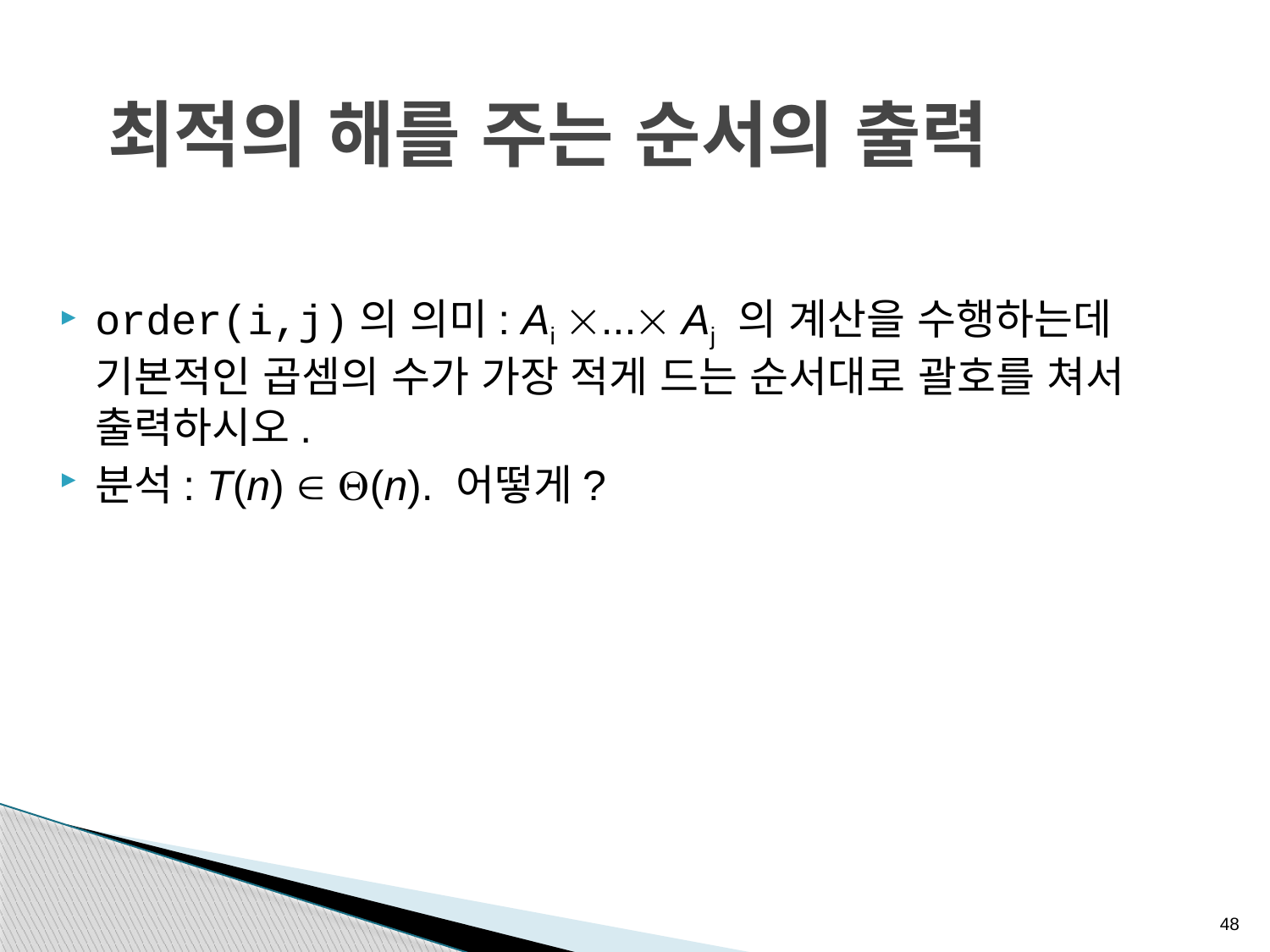

# 최적의 해를 주는 순서의 출력
order(i,j)의 의미: Ai ×...× Aj 의 계산을 수행하는데 기본적인 곱셈의 수가 가장 적게 드는 순서대로 괄호를 쳐서 출력하시오.
분석: T(n) ∈ Θ(n). 어떻게?
48